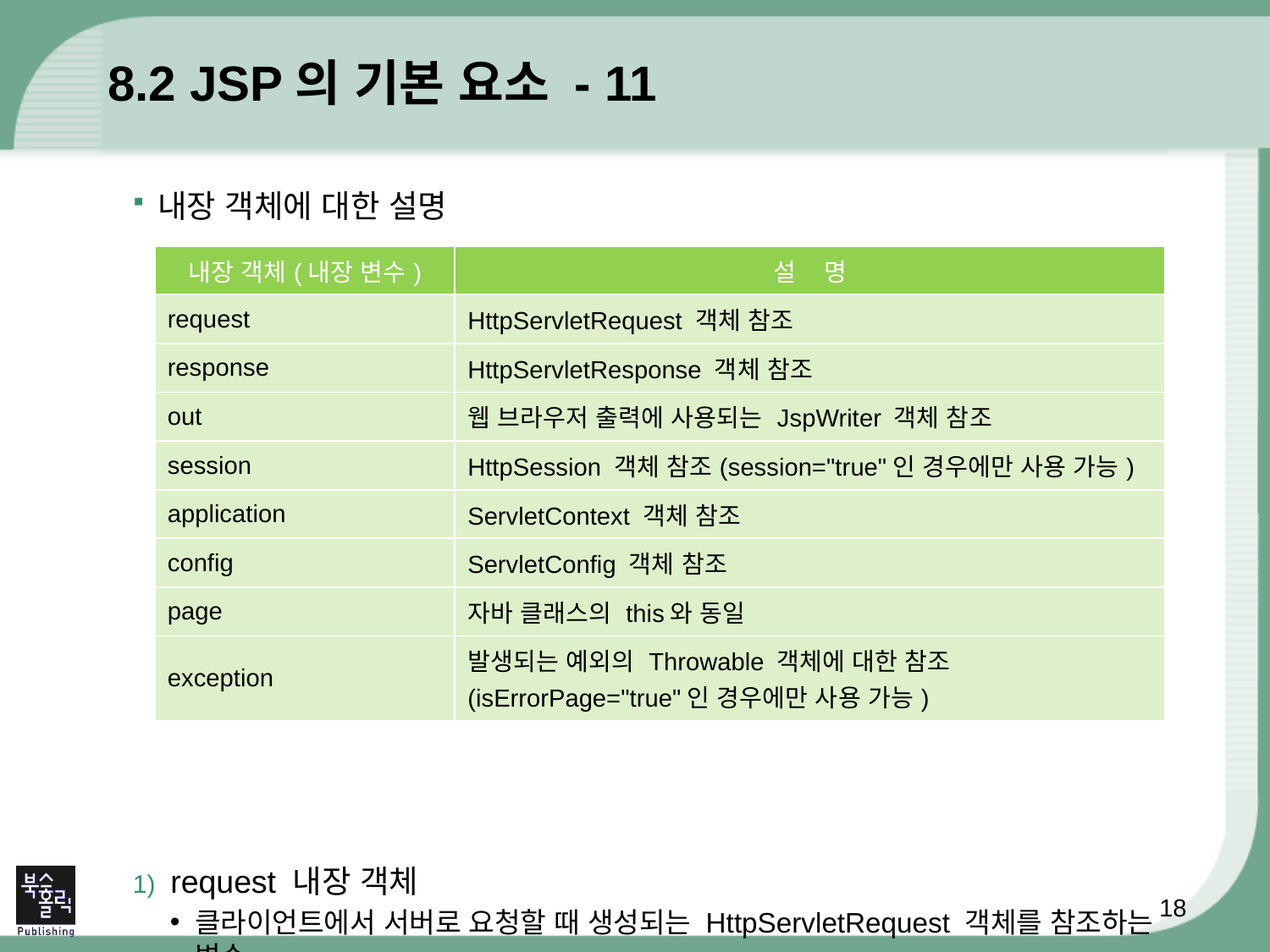

# 8.2 JSP의 기본 요소 - 11
내장 객체에 대한 설명

request 내장 객체
클라이언트에서 서버로 요청할 때 생성되는 HttpServletRequest 객체를 참조하는 변수
서블릿 과정에서 학습했던 입력 파라미터 처리, 한글 인코딩, 요청 포워드, request scope 기반의 속성(attribute) 설정, 쿠키 정보 얻기 등을 JSP에서도 구현 가능
| 내장 객체(내장 변수) | 설 명 |
| --- | --- |
| request | HttpServletRequest 객체 참조 |
| response | HttpServletResponse 객체 참조 |
| out | 웹 브라우저 출력에 사용되는 JspWriter 객체 참조 |
| session | HttpSession 객체 참조(session="true"인 경우에만 사용 가능) |
| application | ServletContext 객체 참조 |
| config | ServletConfig 객체 참조 |
| page | 자바 클래스의 this와 동일 |
| exception | 발생되는 예외의 Throwable 객체에 대한 참조 (isErrorPage="true"인 경우에만 사용 가능) |
18